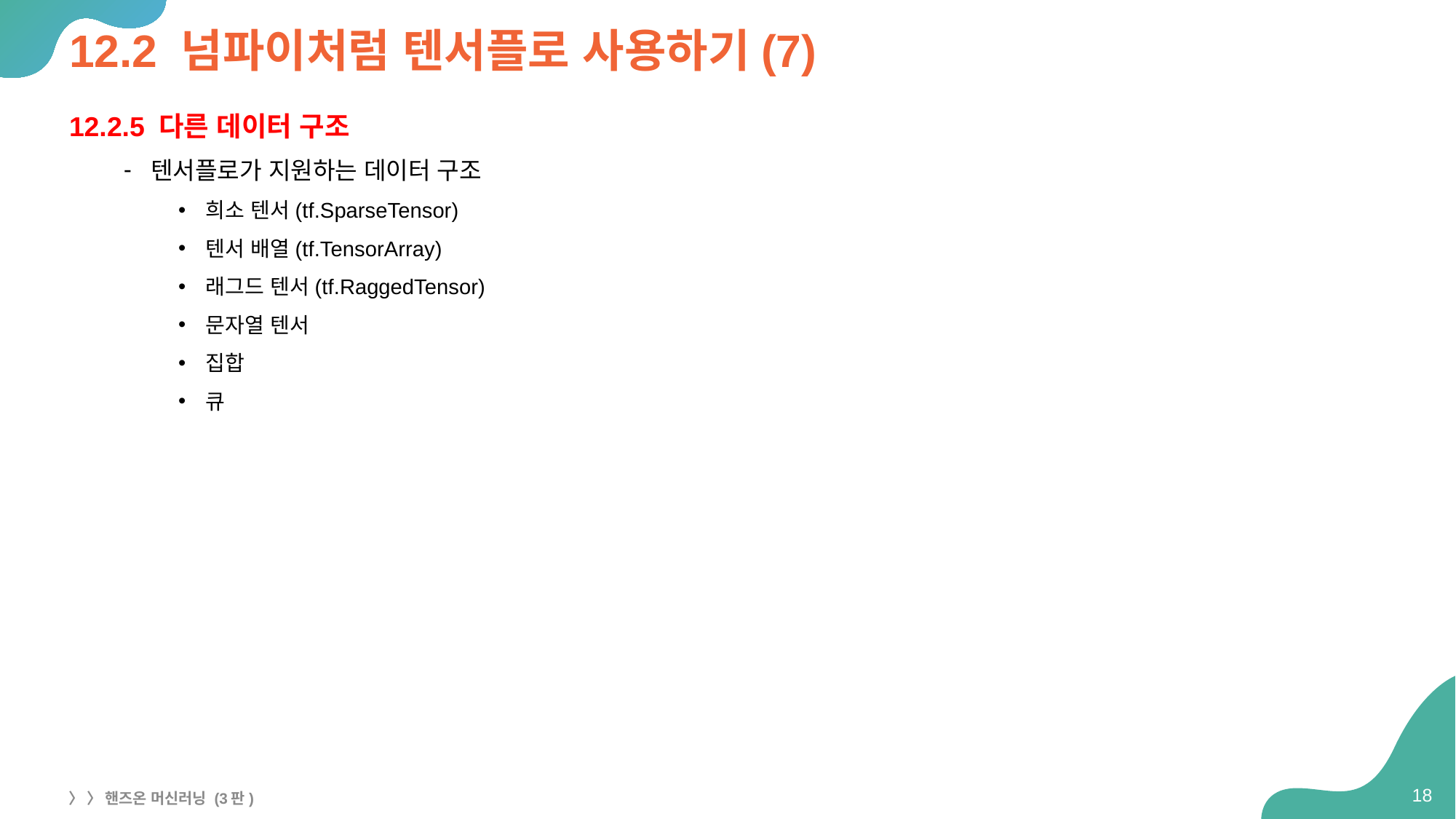

# 12.2 넘파이처럼 텐서플로 사용하기(7)
12.2.5 다른 데이터 구조
텐서플로가 지원하는 데이터 구조
희소 텐서(tf.SparseTensor)
텐서 배열(tf.TensorArray)
래그드 텐서(tf.RaggedTensor)
문자열 텐서
집합
큐
18
〉 〉 핸즈온 머신러닝 (3판)